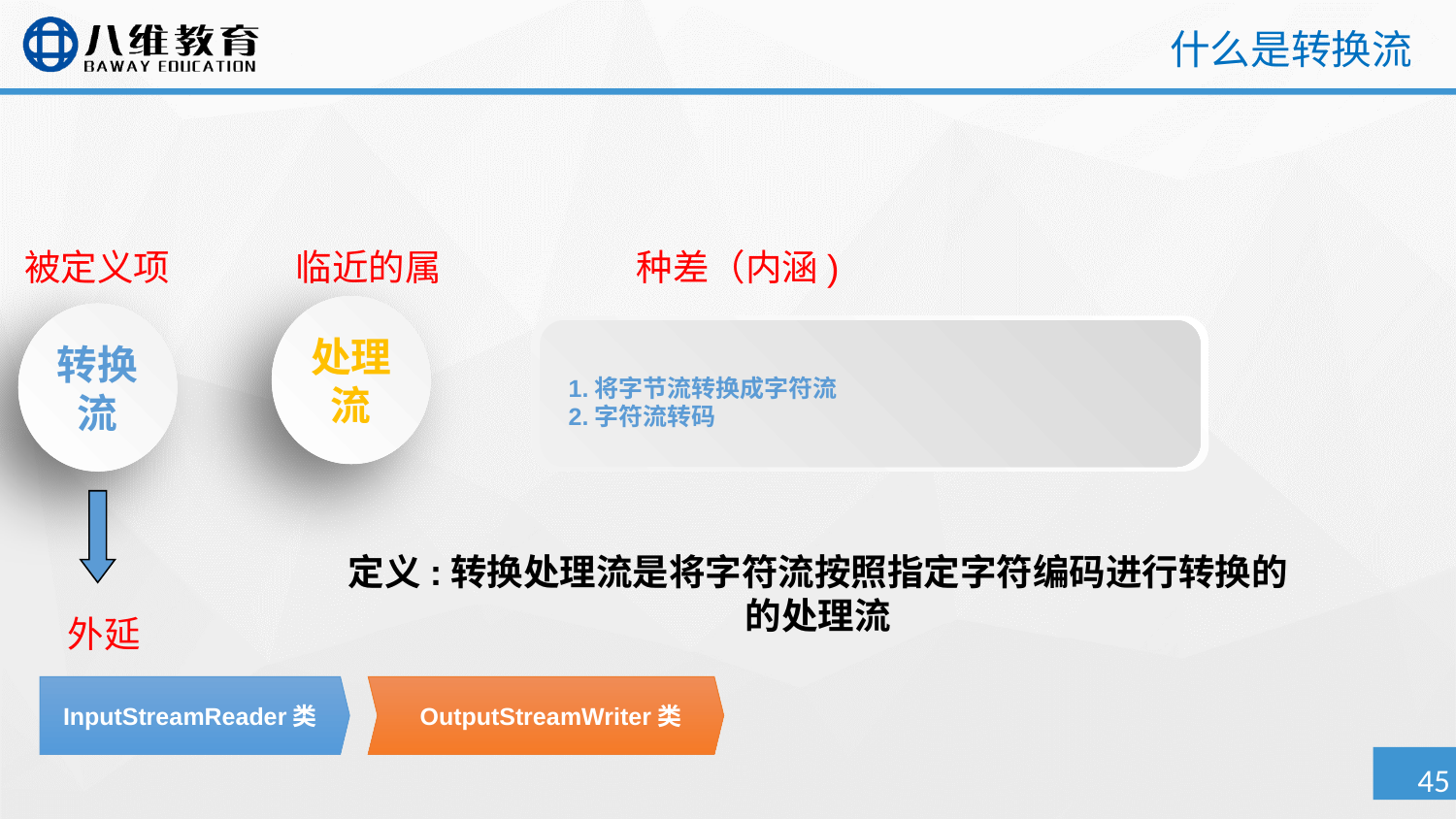

# 什么是转换流
被定义项
临近的属
种差（内涵)
处理流
转换流

1.将字节流转换成字符流
2.字符流转码

定义:转换处理流是将字符流按照指定字符编码进行转换的
的处理流
外延

OutputStreamWriter类

InputStreamReader类